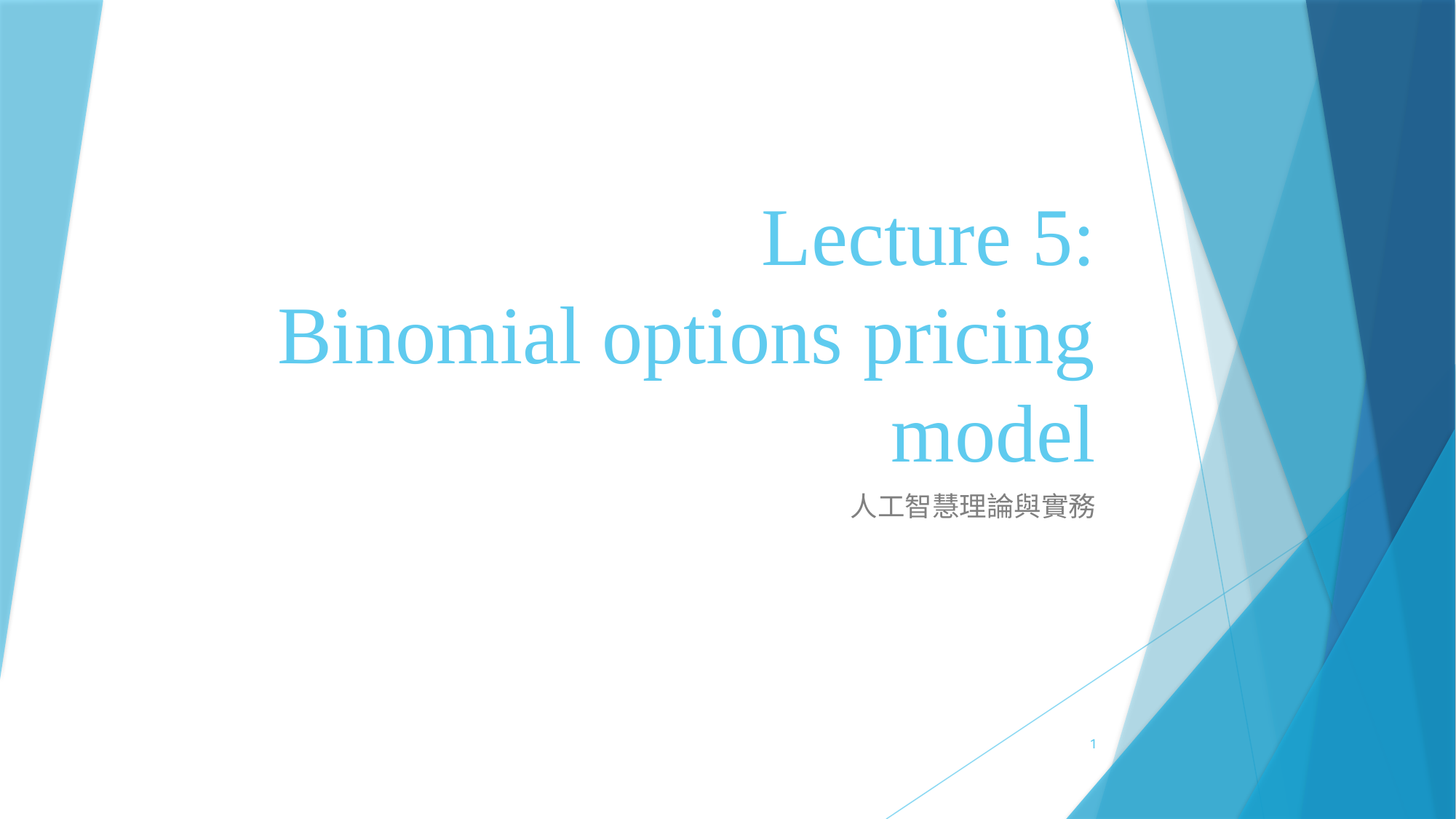

# Lecture 5: Binomial options pricing model
人工智慧理論與實務
1